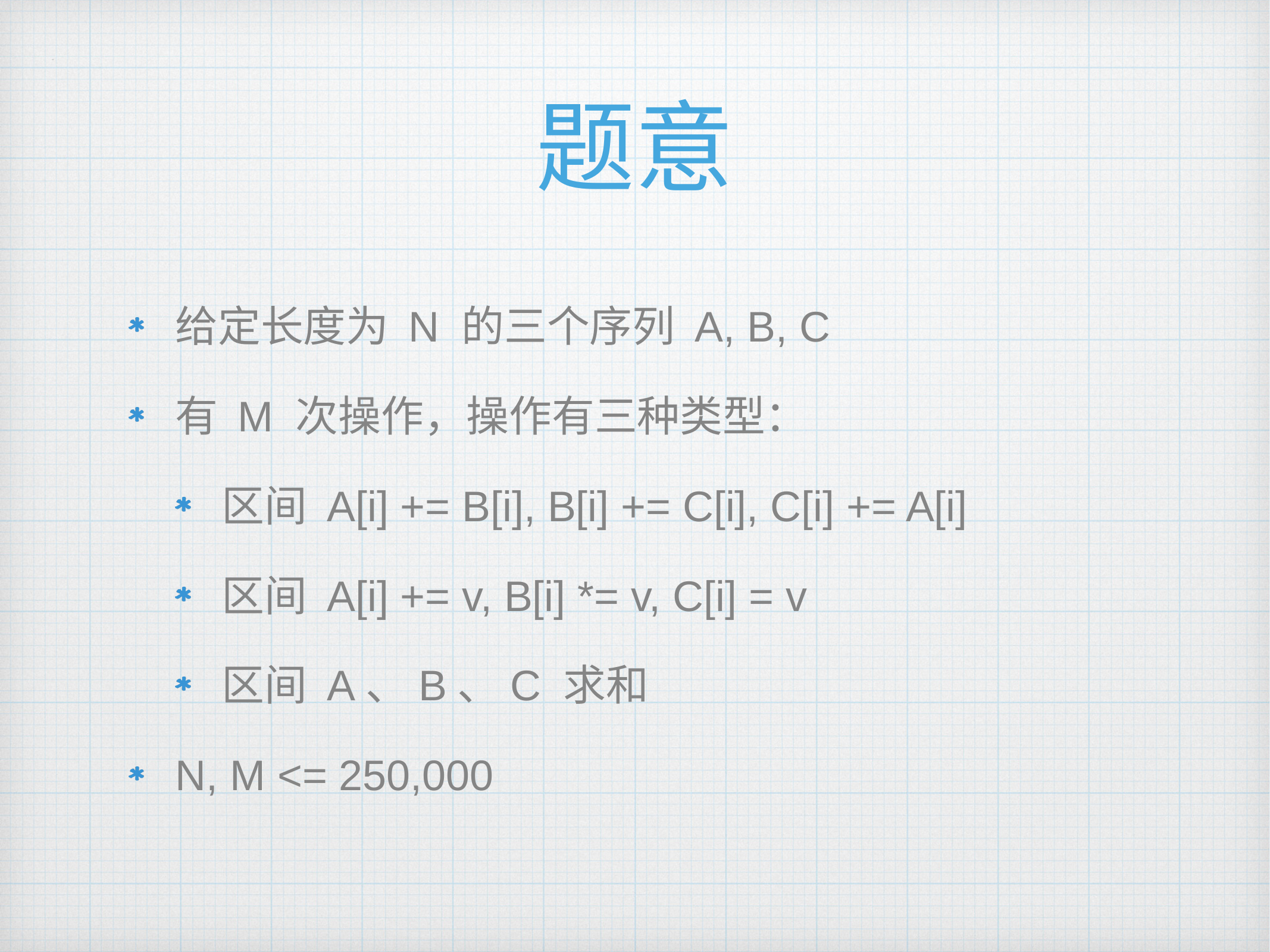

# 题意
给定长度为 N 的三个序列 A, B, C
有 M 次操作，操作有三种类型：
区间 A[i] += B[i], B[i] += C[i], C[i] += A[i]
区间 A[i] += v, B[i] *= v, C[i] = v
区间 A、B、C 求和
N, M <= 250,000